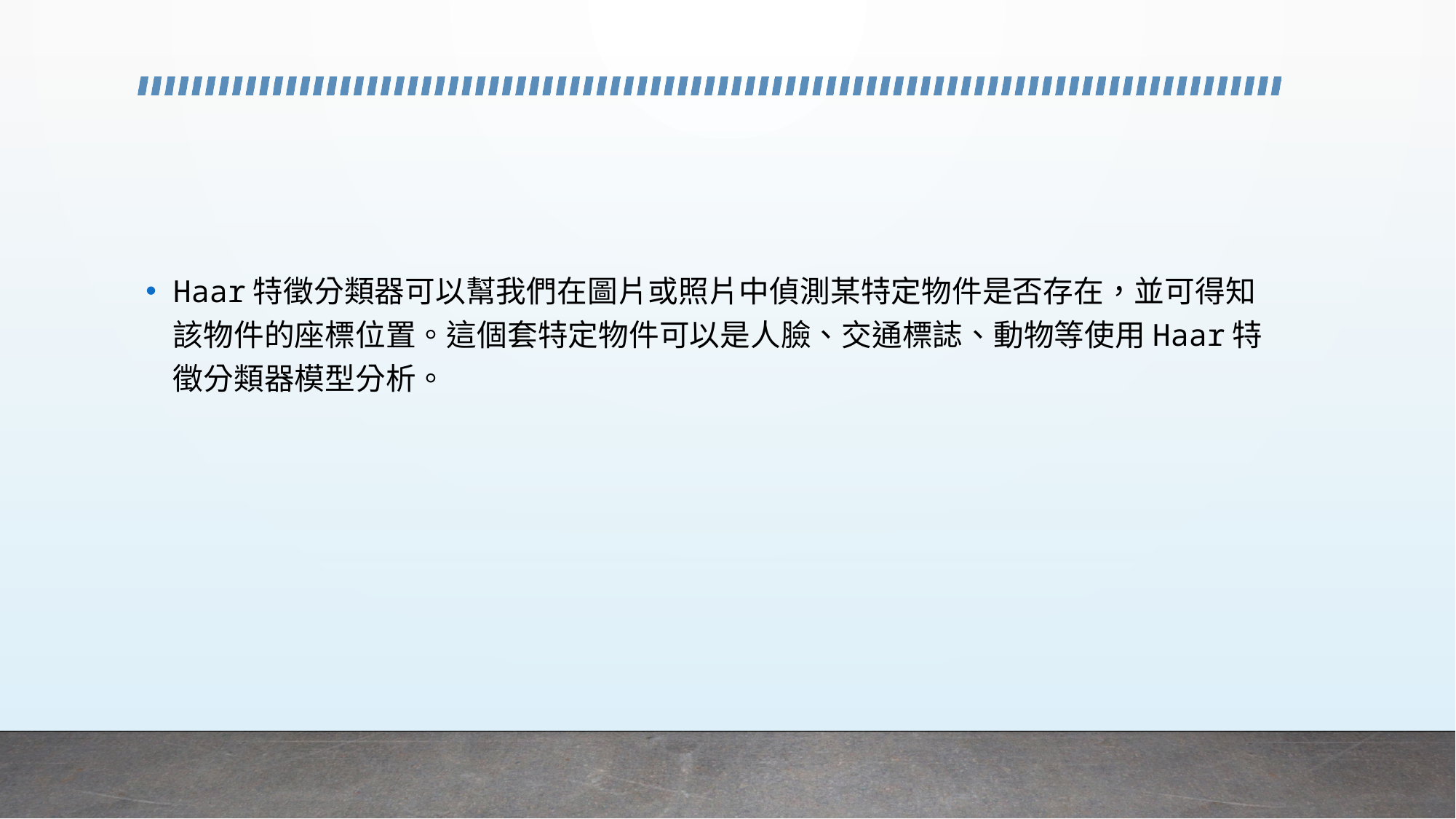

Haar特徵分類器可以幫我們在圖片或照片中偵測某特定物件是否存在，並可得知該物件的座標位置。這個套特定物件可以是人臉、交通標誌、動物等使用Haar特徵分類器模型分析。